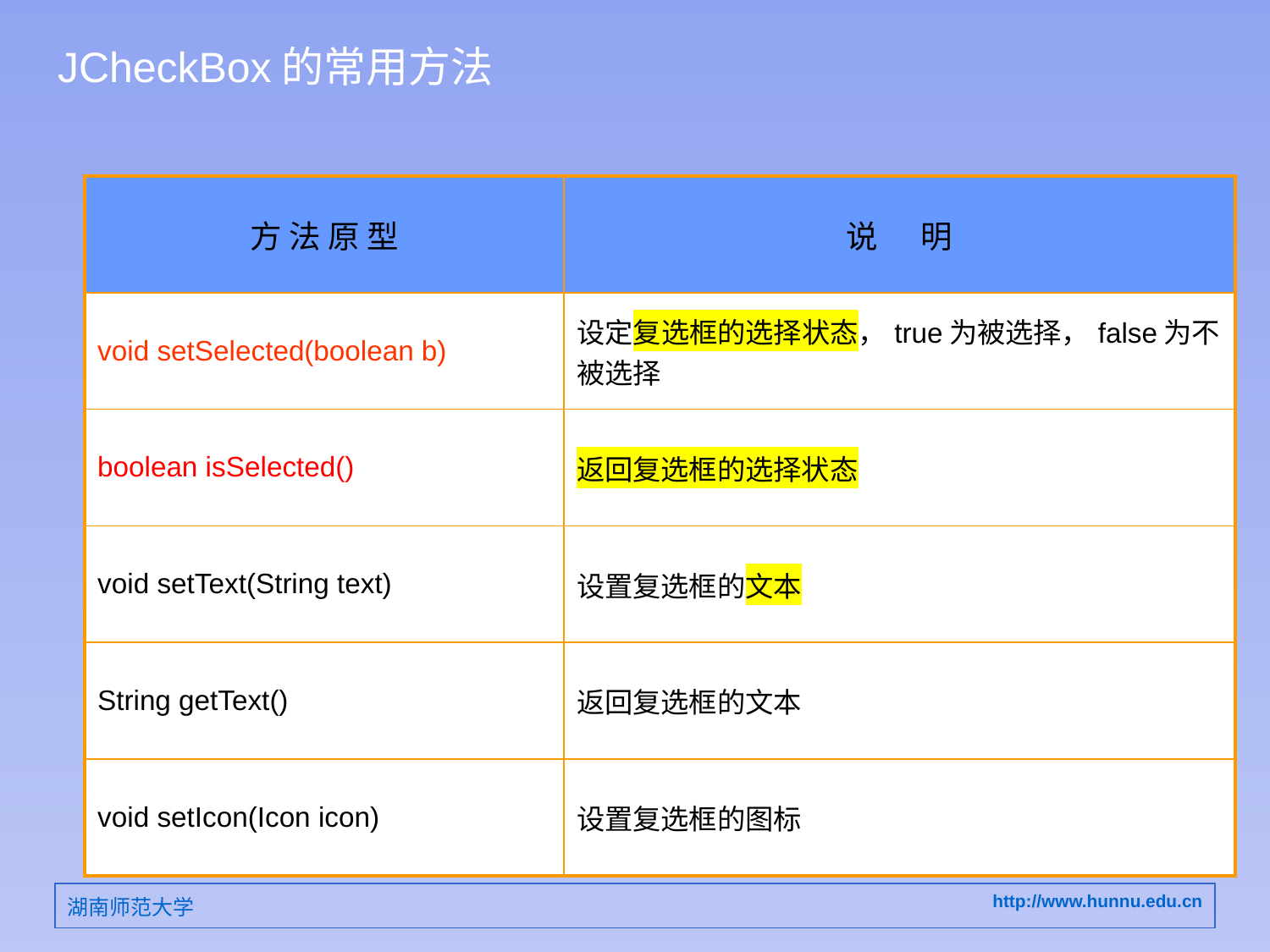

# JCheckBox的常用方法
| 方 法 原 型 | 说 明 |
| --- | --- |
| void setSelected(boolean b) | 设定复选框的选择状态，true为被选择，false为不被选择 |
| boolean isSelected() | 返回复选框的选择状态 |
| void setText(String text) | 设置复选框的文本 |
| String getText() | 返回复选框的文本 |
| void setIcon(Icon icon) | 设置复选框的图标 |